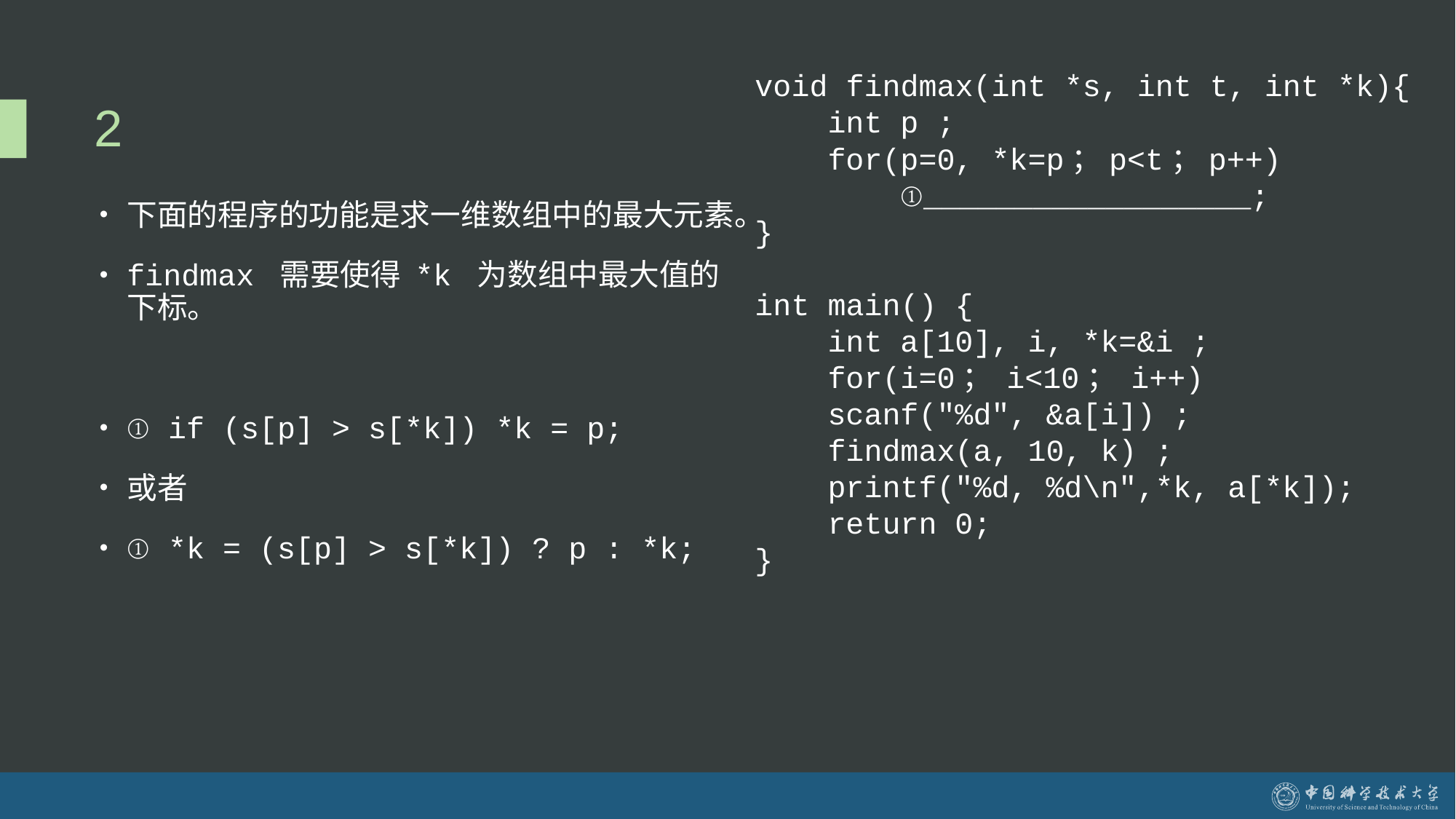

# 2
void findmax(int *s, int t, int *k){
    int p ;
    for(p=0, *k=p；p<t；p++)
        ①__________________;
}

int main() {
    int a[10], i, *k=&i ;
    for(i=0； i<10； i++)
    scanf("%d", &a[i]) ;
    findmax(a, 10, k) ;
    printf("%d, %d\n",*k, a[*k]);
    return 0;
}
下面的程序的功能是求一维数组中的最大元素。
findmax 需要使得 *k 为数组中最大值的下标。

① if (s[p] > s[*k]) *k = p;
或者
① *k = (s[p] > s[*k]) ? p : *k;